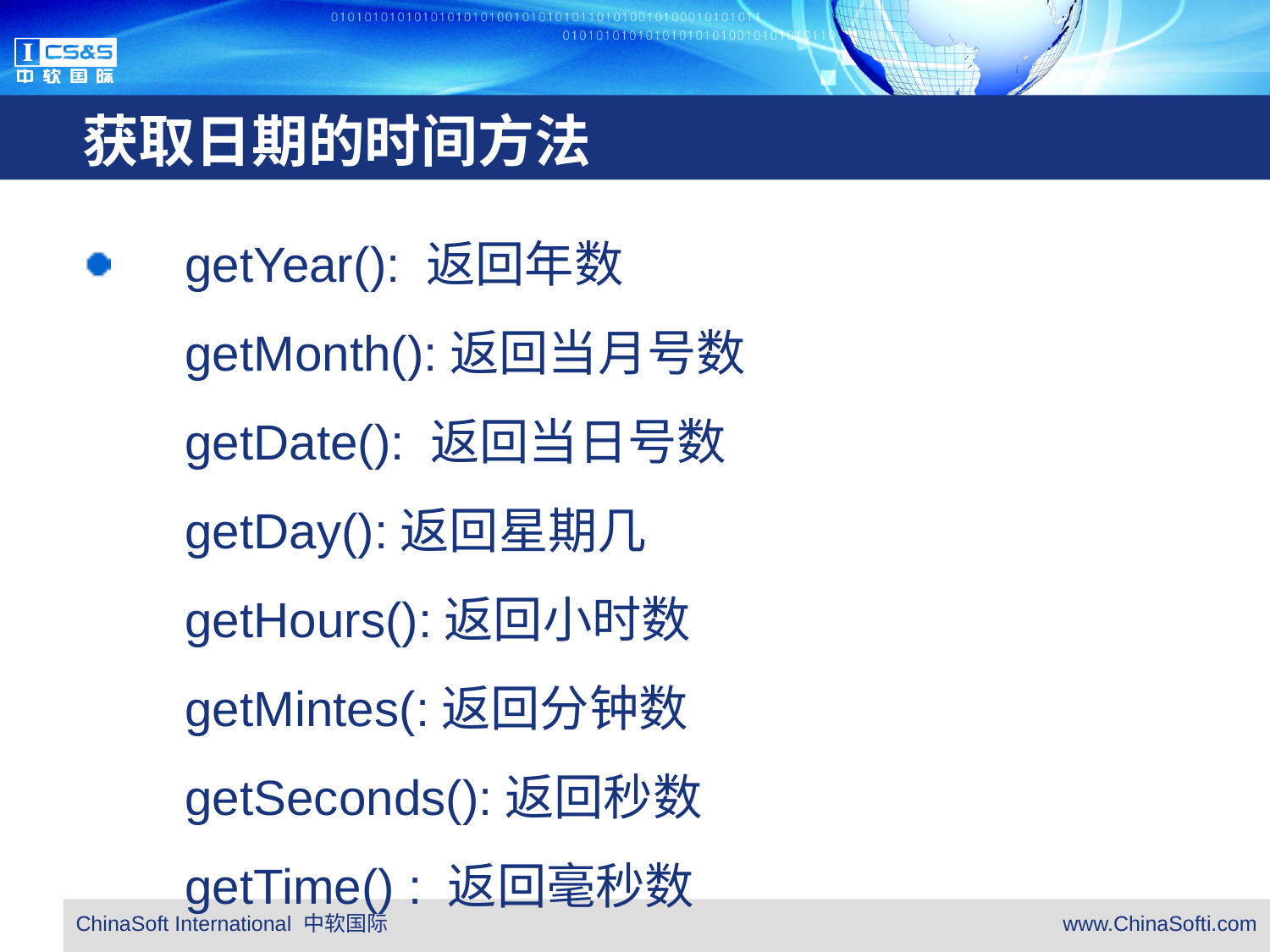

# 获取日期的时间方法
　getYear(): 返回年数
　getMonth():返回当月号数
　getDate(): 返回当日号数
　getDay():返回星期几
　getHours():返回小时数
　getMintes(:返回分钟数
　getSeconds():返回秒数
　getTime() : 返回毫秒数